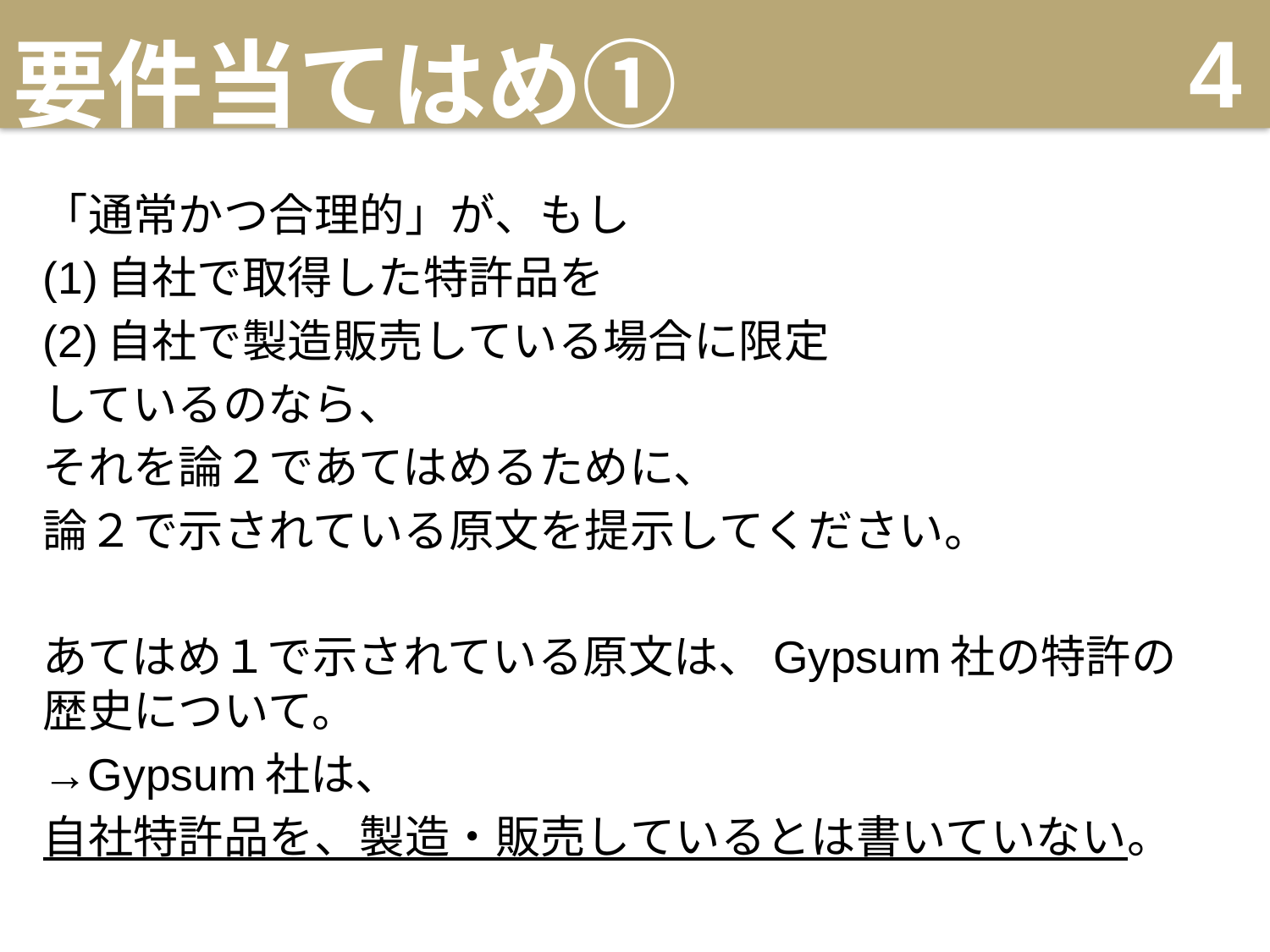

# 要件当てはめ①
4
「通常かつ合理的」が、もし
(1)自社で取得した特許品を
(2)自社で製造販売している場合に限定
しているのなら、
それを論２であてはめるために、
論２で示されている原文を提示してください。

あてはめ１で示されている原文は、Gypsum社の特許の歴史について。
→Gypsum社は、
自社特許品を、製造・販売しているとは書いていない。